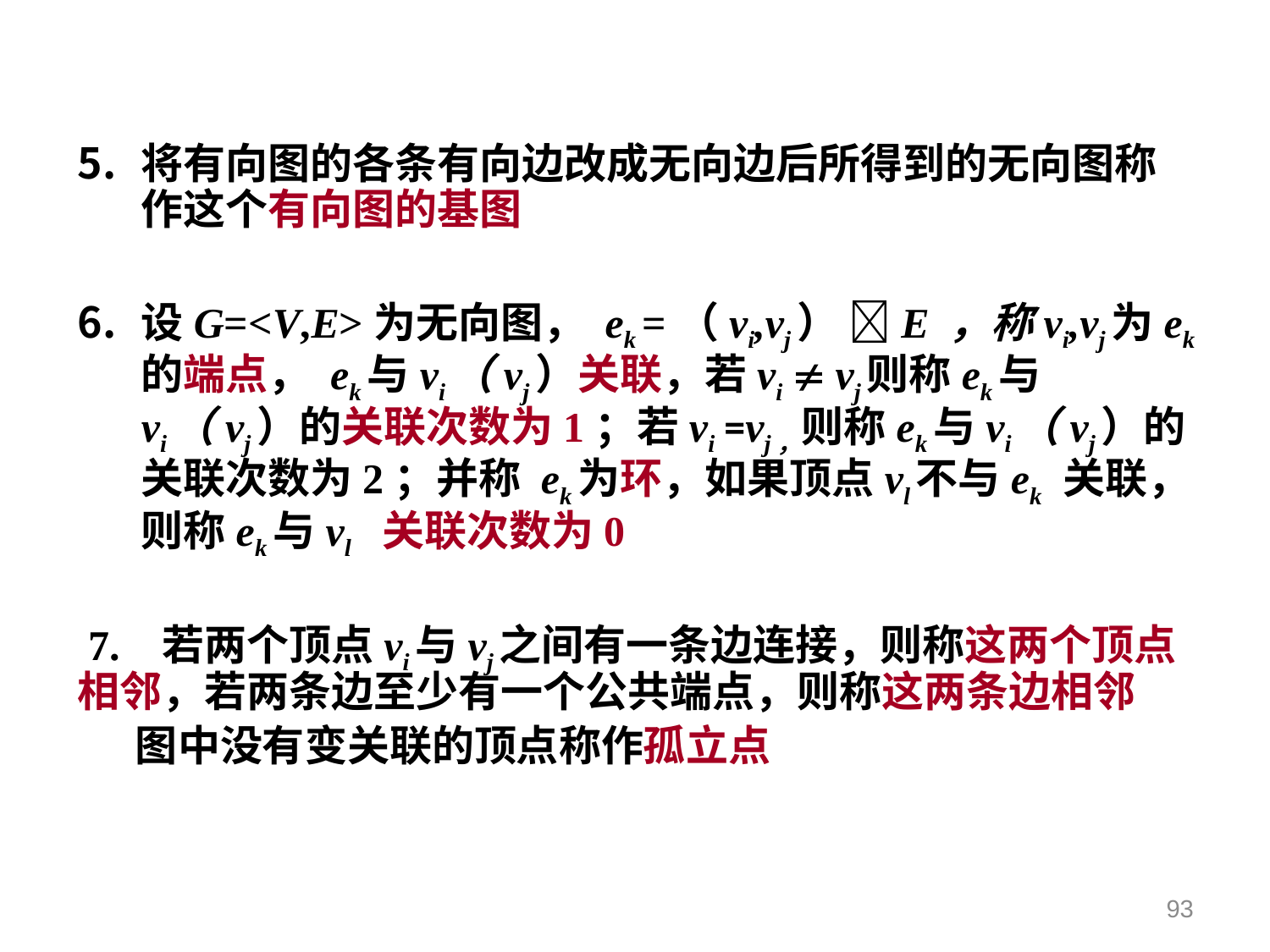

将有向图的各条有向边改成无向边后所得到的无向图称作这个有向图的基图

设G=<V,E>为无向图， ek =（vi,vj） ∈E ，称vi,vj为ek的端点， ek与vi（vj）关联，若vi ≠ vj则称ek与vi（vj）的关联次数为1；若vi =vj，则称ek与vi（vj）的关联次数为2；并称 ek为环，如果顶点vl不与ek 关联，则称ek与vl  关联次数为0

 7.   若两个顶点vi与vj之间有一条边连接，则称这两个顶点相邻，若两条边至少有一个公共端点，则称这两条边相邻
     图中没有变关联的顶点称作孤立点

93